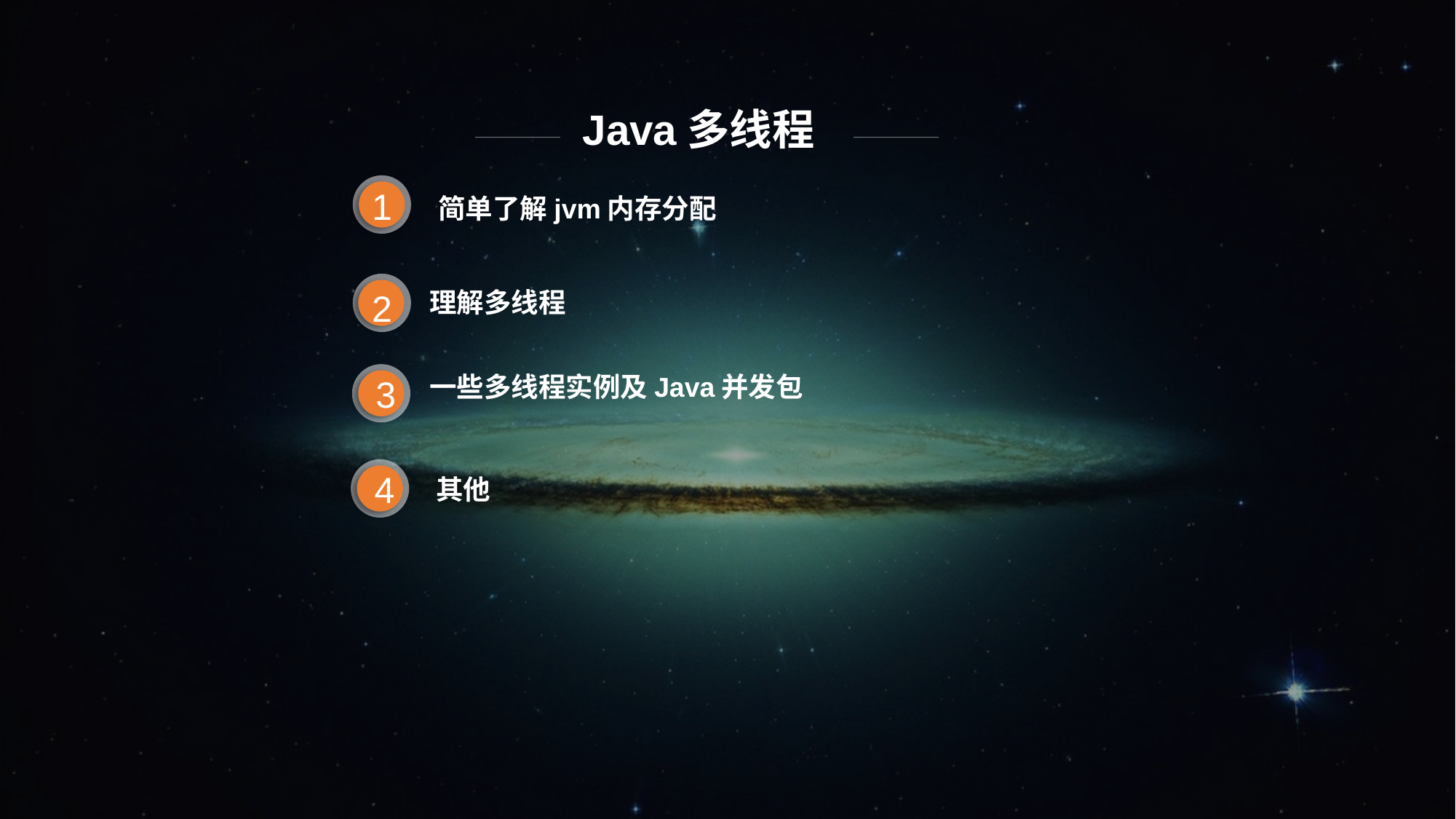

Java多线程

1

简单了解jvm内存分配

理解多线程
2

一些多线程实例及Java并发包

3

4
其他